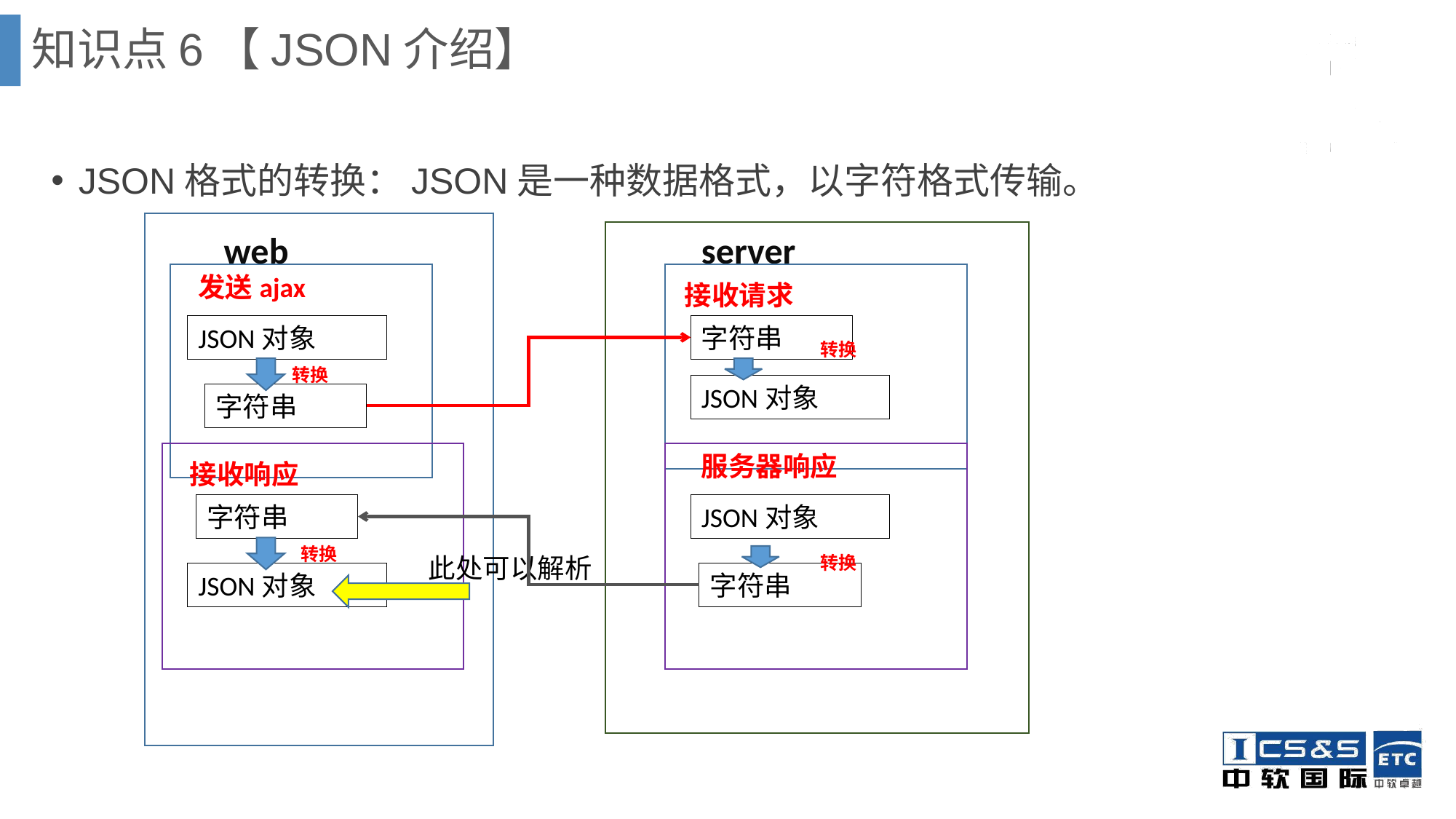

知识点6【JSON介绍】
JSON格式的转换：JSON是一种数据格式，以字符格式传输。

web
server

发送ajax

接收请求
JSON对象
字符串
转换

转换

JSON对象
字符串

服务器响应
接收响应
字符串
JSON对象

转换
此处可以解析

转换
JSON对象
字符串